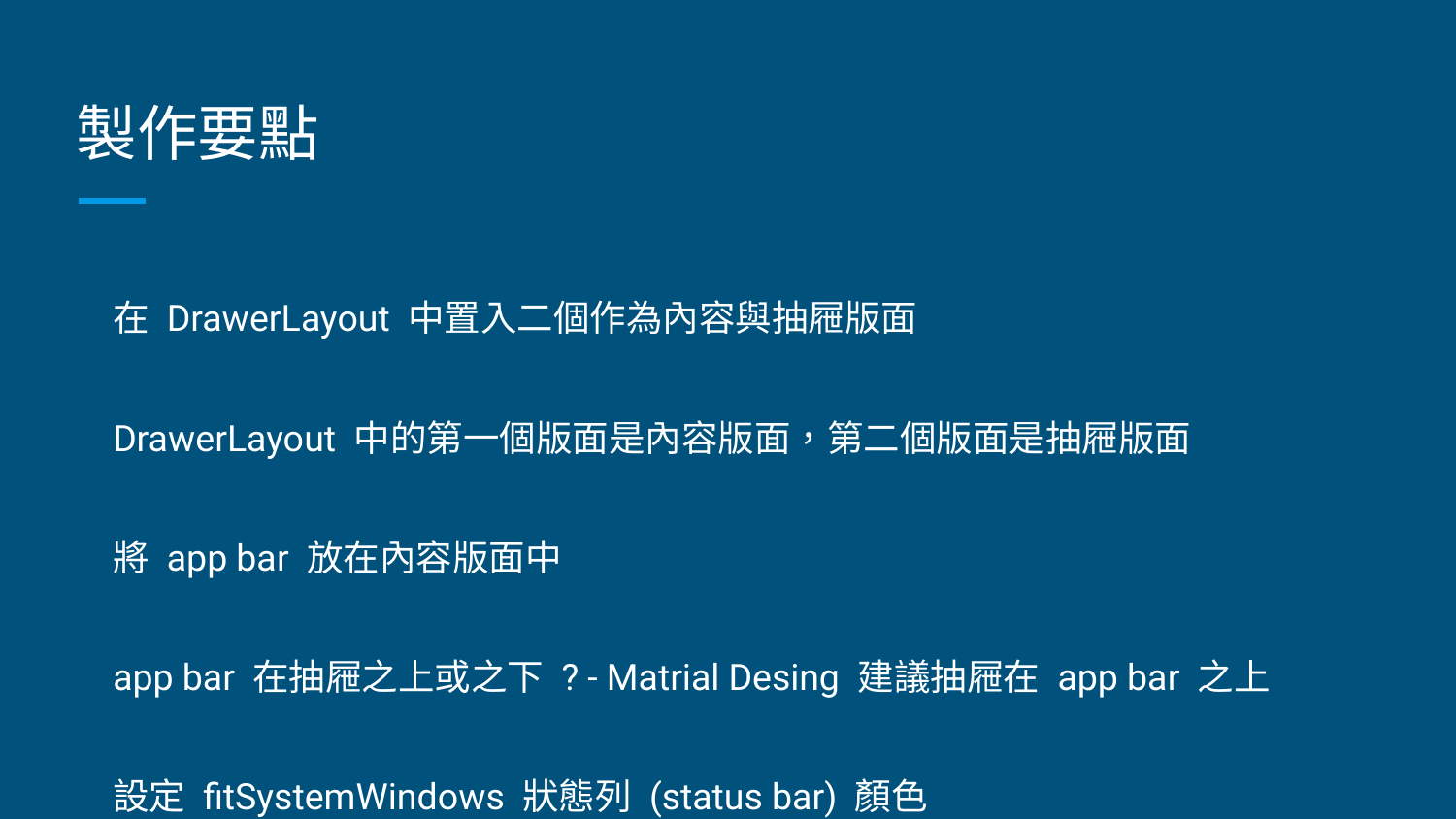

# 製作要點
在 DrawerLayout 中置入二個作為內容與抽屜版面
DrawerLayout 中的第一個版面是內容版面，第二個版面是抽屜版面
將 app bar 放在內容版面中
app bar 在抽屜之上或之下 ? - Matrial Desing 建議抽屜在 app bar 之上
設定 fitSystemWindows 狀態列 (status bar) 顏色
導覽按鈕 (抽屜開關) 的轉換效果